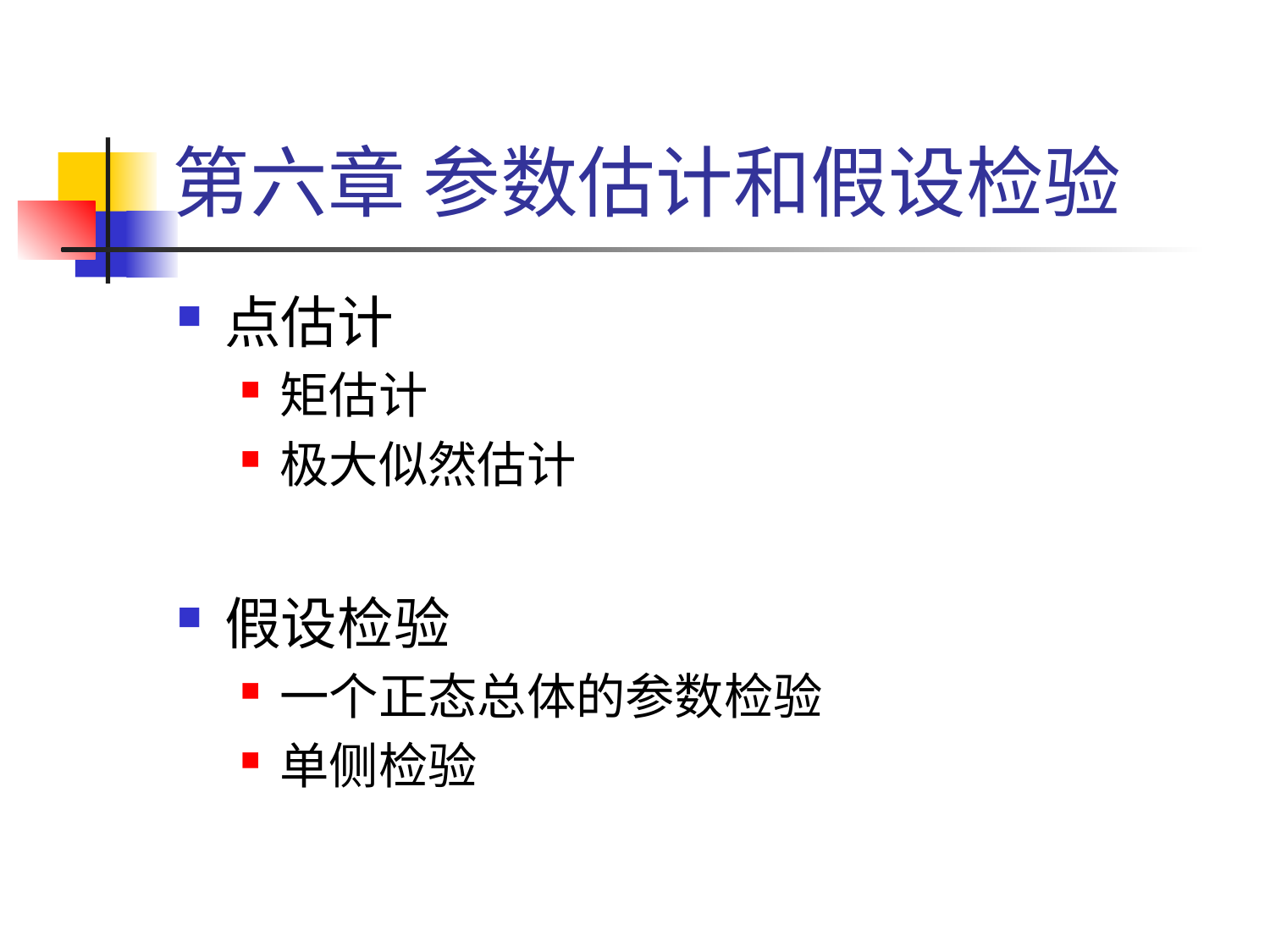

# 第六章 参数估计和假设检验
点估计
矩估计
极大似然估计

假设检验
一个正态总体的参数检验
单侧检验